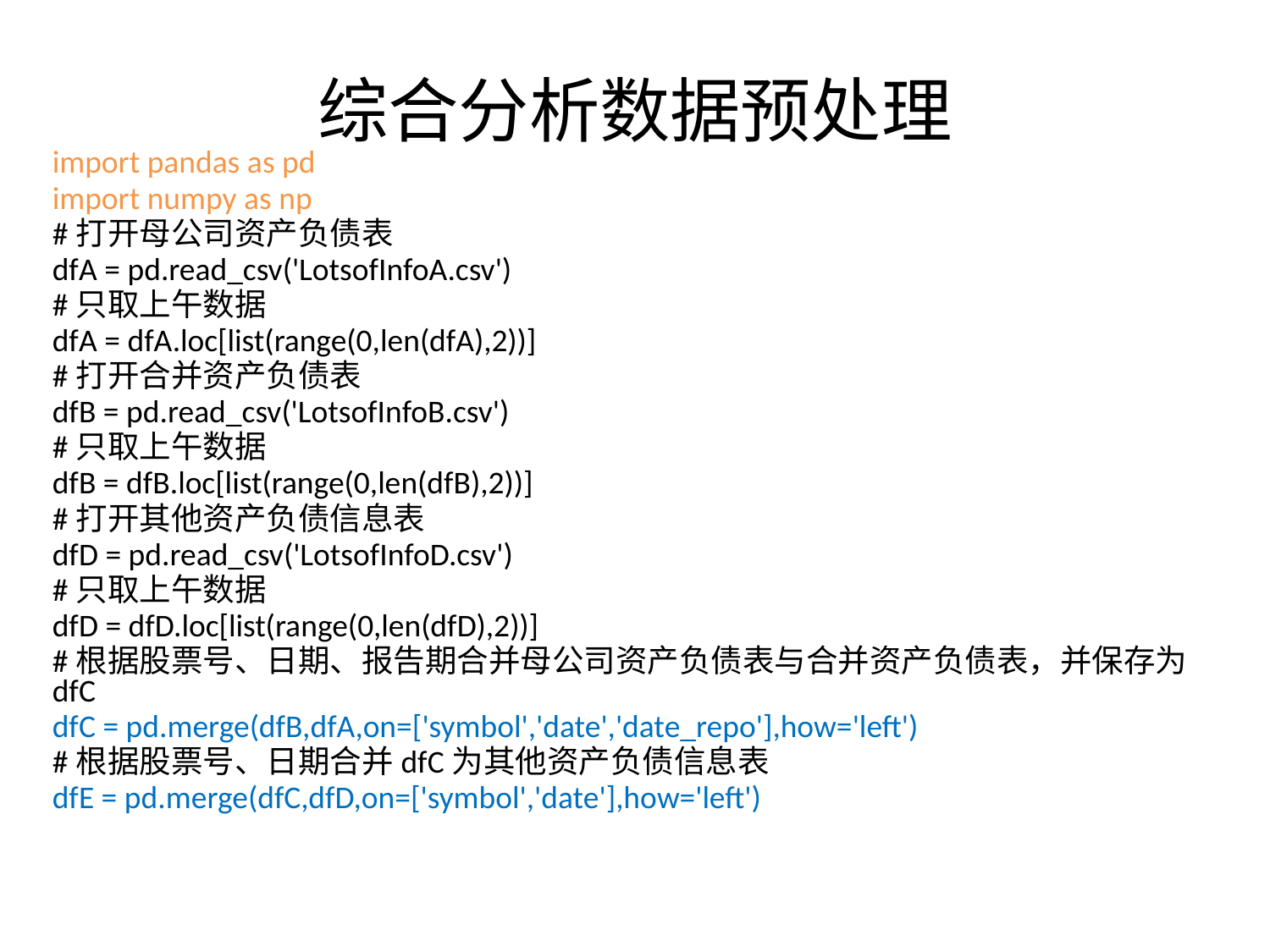

# 综合分析数据预处理
import pandas as pd
import numpy as np
#打开母公司资产负债表
dfA = pd.read_csv('LotsofInfoA.csv')
#只取上午数据
dfA = dfA.loc[list(range(0,len(dfA),2))]
#打开合并资产负债表
dfB = pd.read_csv('LotsofInfoB.csv')
#只取上午数据
dfB = dfB.loc[list(range(0,len(dfB),2))]
#打开其他资产负债信息表
dfD = pd.read_csv('LotsofInfoD.csv')
#只取上午数据
dfD = dfD.loc[list(range(0,len(dfD),2))]
#根据股票号、日期、报告期合并母公司资产负债表与合并资产负债表，并保存为dfC
dfC = pd.merge(dfB,dfA,on=['symbol','date','date_repo'],how='left')
#根据股票号、日期合并dfC为其他资产负债信息表
dfE = pd.merge(dfC,dfD,on=['symbol','date'],how='left')